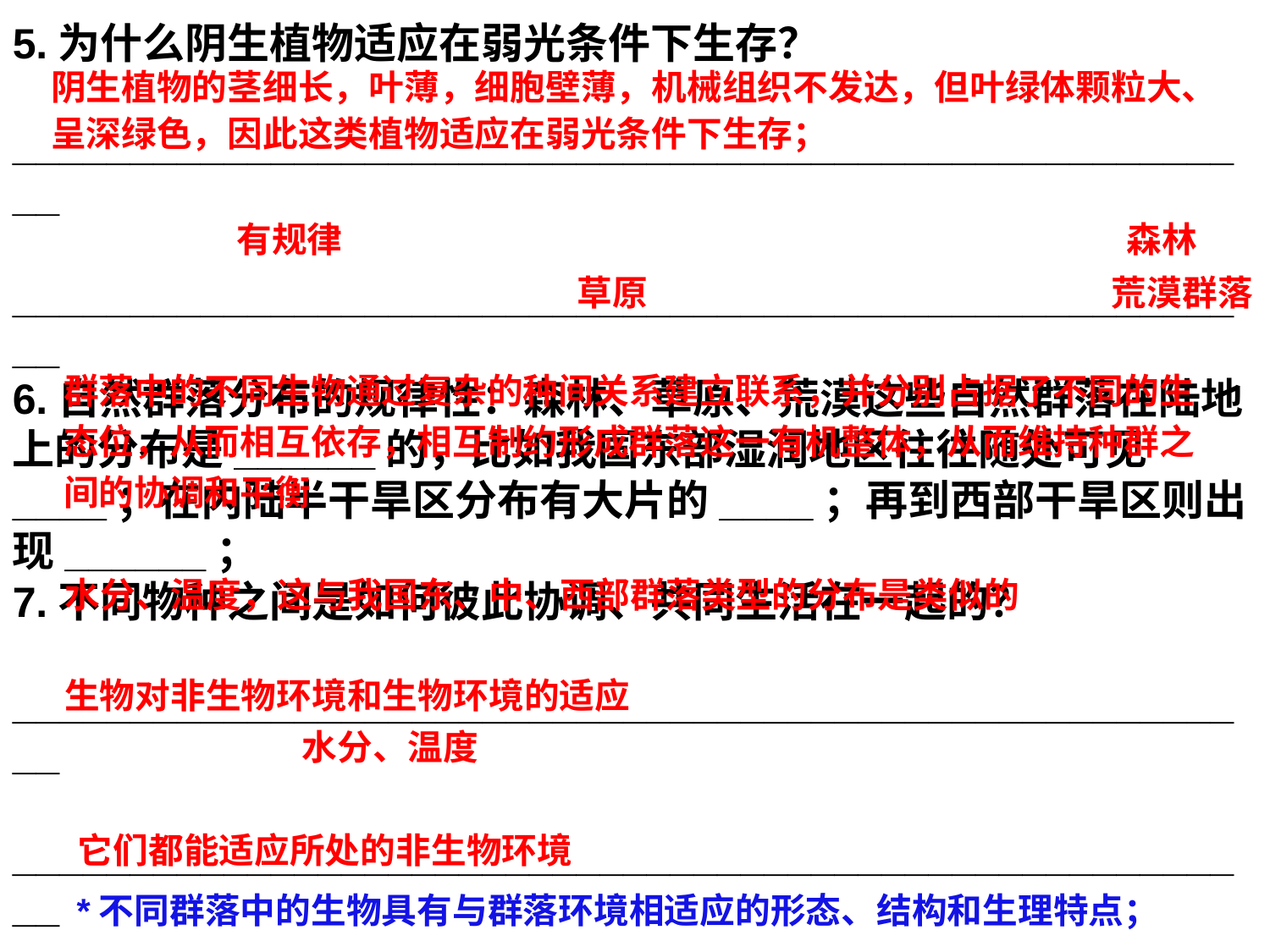

5.为什么阴生植物适应在弱光条件下生存？
  ______________________________________________________
  ______________________________________________________
6.自然群落分布的规律性：森林、草原、荒漠这些自然群落在陆地上的分布是______的，比如我国东部湿润地区往往随处可见____；在内陆半干旱区分布有大片的____；再到西部干旱区则出现______；
7.不同物种之间是如何彼此协调、共同生活在一起的？
  ______________________________________________________
  ______________________________________________________
  ______________________________________________________
8.不同海拔高度分布着不同的群落类型，可能是由哪些因素决定的？
  ______________________________________________________
9.群落中生物的适应性体现在那两个方面？
  ______________________________________________________
10.群落类型受__________等因素的影响很大；
11.生活在这一地区的物种能够形成群落，是因为*：
  ______________________________________________________
阴生植物的茎细长，叶薄，细胞壁薄，机械组织不发达，但叶绿体颗粒大、呈深绿色，因此这类植物适应在弱光条件下生存；
有规律
森林
草原
荒漠群落
群落中的不同生物通过复杂的种间关系建立联系，并分别占据了不同的生态位，从而相互依存，相互制约形成群落这一有机整体，从而维持种群之间的协调和平衡
水分、温度，这与我国东、中、西部群落类型的分布是类似的
生物对非生物环境和生物环境的适应
水分、温度
它们都能适应所处的非生物环境
*不同群落中的生物具有与群落环境相适应的形态、结构和生理特点；